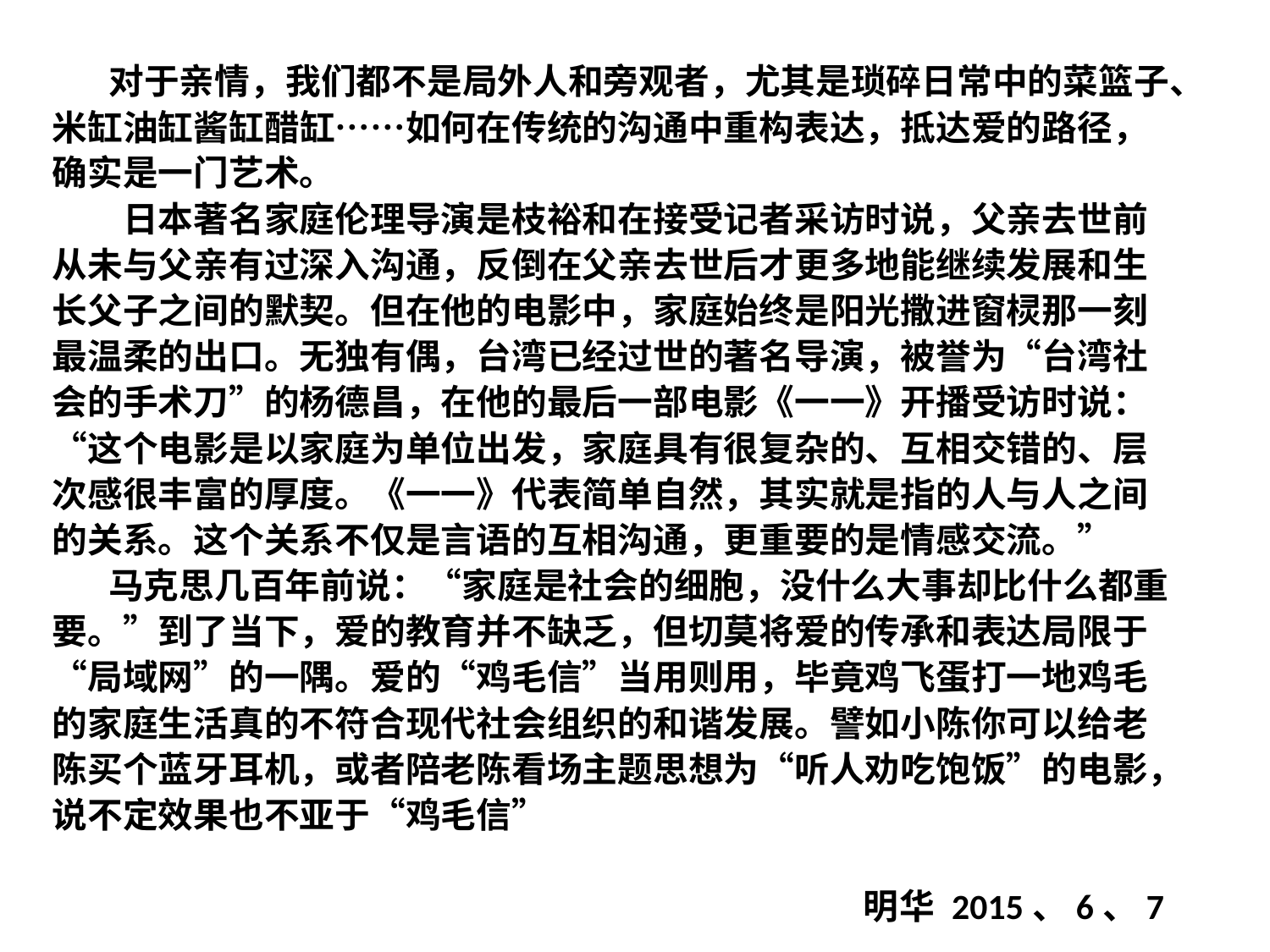

对于亲情，我们都不是局外人和旁观者，尤其是琐碎日常中的菜篮子、米缸油缸酱缸醋缸……如何在传统的沟通中重构表达，抵达爱的路径，确实是一门艺术。
　　日本著名家庭伦理导演是枝裕和在接受记者采访时说，父亲去世前从未与父亲有过深入沟通，反倒在父亲去世后才更多地能继续发展和生长父子之间的默契。但在他的电影中，家庭始终是阳光撒进窗棂那一刻最温柔的出口。无独有偶，台湾已经过世的著名导演，被誉为“台湾社会的手术刀”的杨德昌，在他的最后一部电影《一一》开播受访时说：“这个电影是以家庭为单位出发，家庭具有很复杂的、互相交错的、层次感很丰富的厚度。《一一》代表简单自然，其实就是指的人与人之间的关系。这个关系不仅是言语的互相沟通，更重要的是情感交流。”
       马克思几百年前说：“家庭是社会的细胞，没什么大事却比什么都重要。”到了当下，爱的教育并不缺乏，但切莫将爱的传承和表达局限于“局域网”的一隅。爱的“鸡毛信”当用则用，毕竟鸡飞蛋打一地鸡毛的家庭生活真的不符合现代社会组织的和谐发展。譬如小陈你可以给老陈买个蓝牙耳机，或者陪老陈看场主题思想为“听人劝吃饱饭”的电影，说不定效果也不亚于“鸡毛信”
                                                                                                     明华 2015、6、7